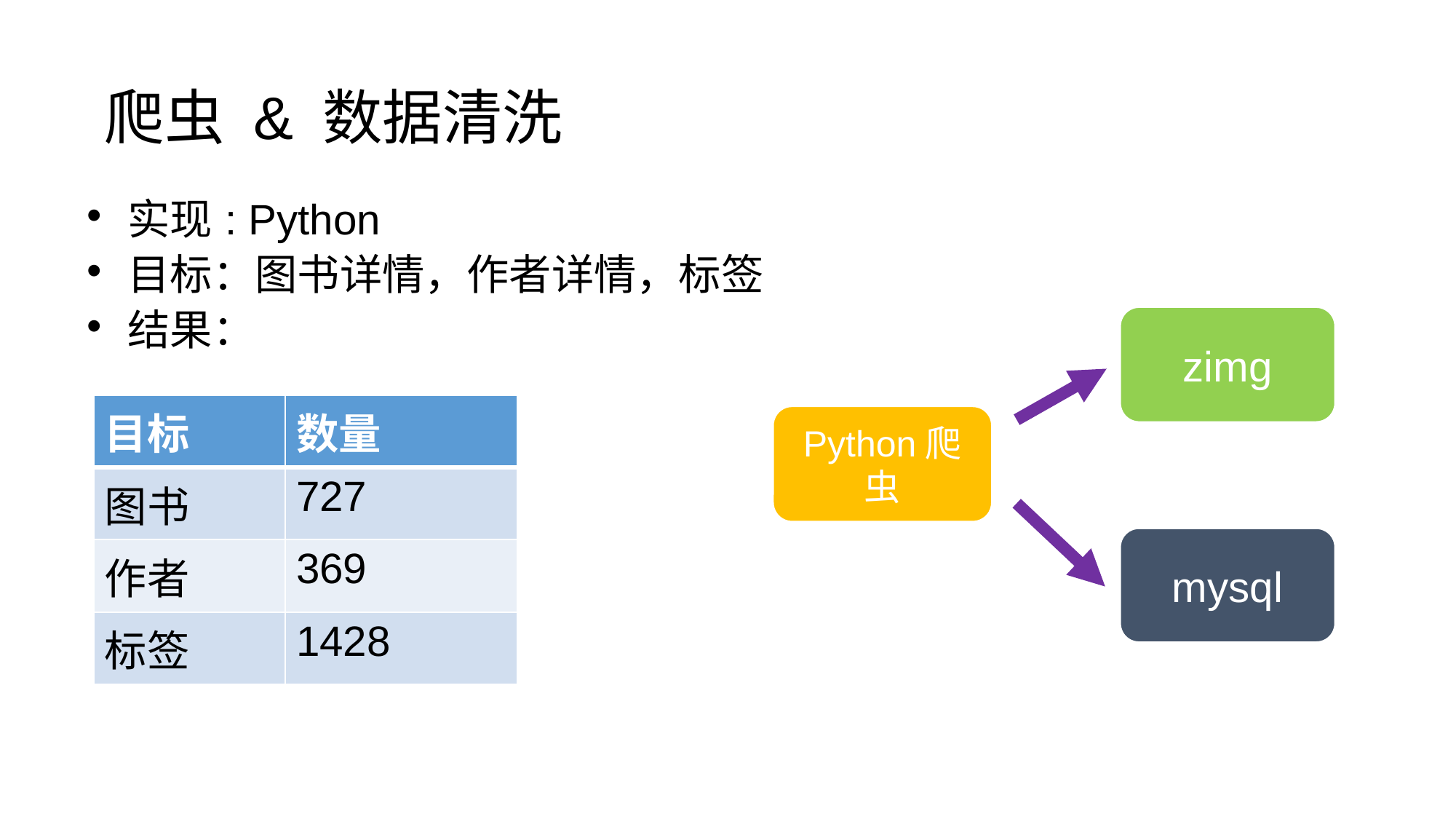

# 爬虫 & 数据清洗
实现: Python
目标：图书详情，作者详情，标签
结果：

zimg
| 目标 | 数量 |
| --- | --- |
| 图书 | 727 |
| 作者 | 369 |
| 标签 | 1428 |
Python爬虫
mysql